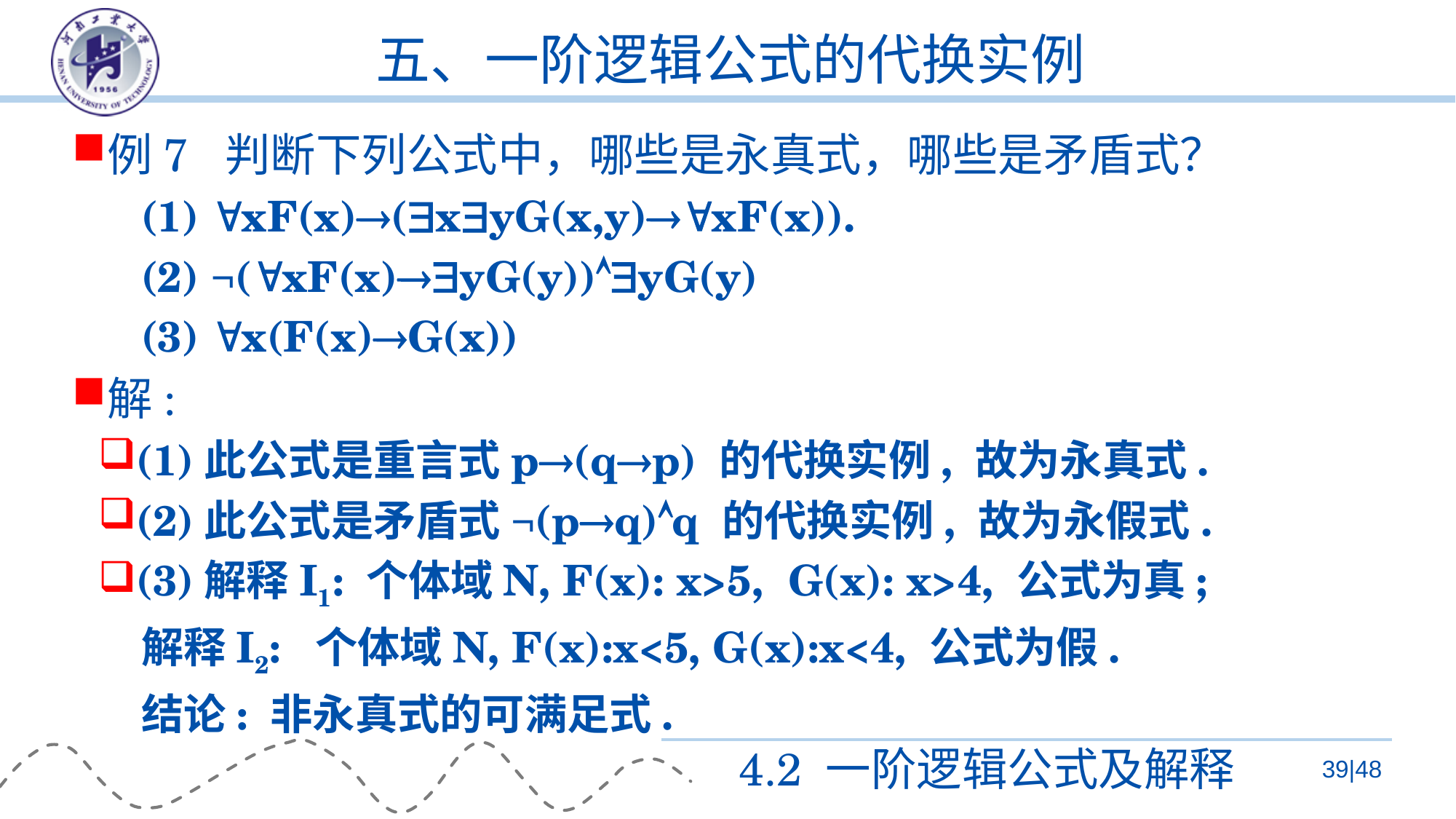

# 五、一阶逻辑公式的代换实例
例7  判断下列公式中，哪些是永真式，哪些是矛盾式？
(1) ∀xF(x)→(∃x∃yG(x,y)→∀xF(x)).
(2) ¬(∀xF(x)→∃yG(y))∧∃yG(y)
(3) ∀x(F(x)→G(x))
解:
(1)此公式是重言式p→(q→p) 的代换实例, 故为永真式.
(2)此公式是矛盾式¬(p→q)∧q 的代换实例, 故为永假式.
(3)解释I1: 个体域N, F(x): x>5,  G(x): x>4, 公式为真;
解释I2:  个体域N, F(x):x<5, G(x):x<4, 公式为假.
结论: 非永真式的可满足式.
4.2 一阶逻辑公式及解释
39|48